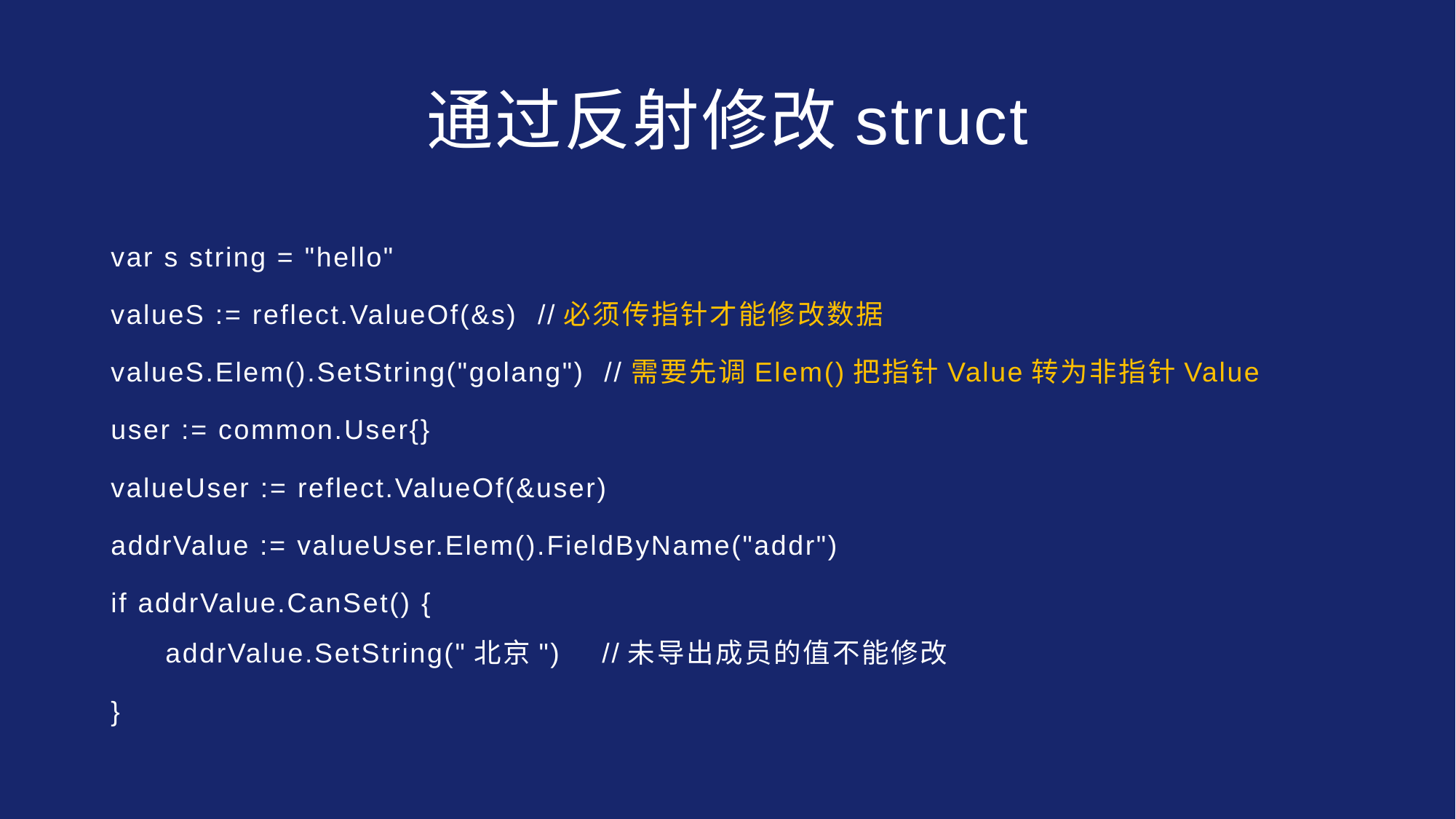

# 通过反射修改struct
var s string = "hello"
valueS := reflect.ValueOf(&s)  //必须传指针才能修改数据
valueS.Elem().SetString("golang")  //需要先调Elem()把指针Value转为非指针Value
user := common.User{}
valueUser := reflect.ValueOf(&user)
addrValue := valueUser.Elem().FieldByName("addr")
if addrValue.CanSet() {
addrValue.SetString("北京")	//未导出成员的值不能修改
}